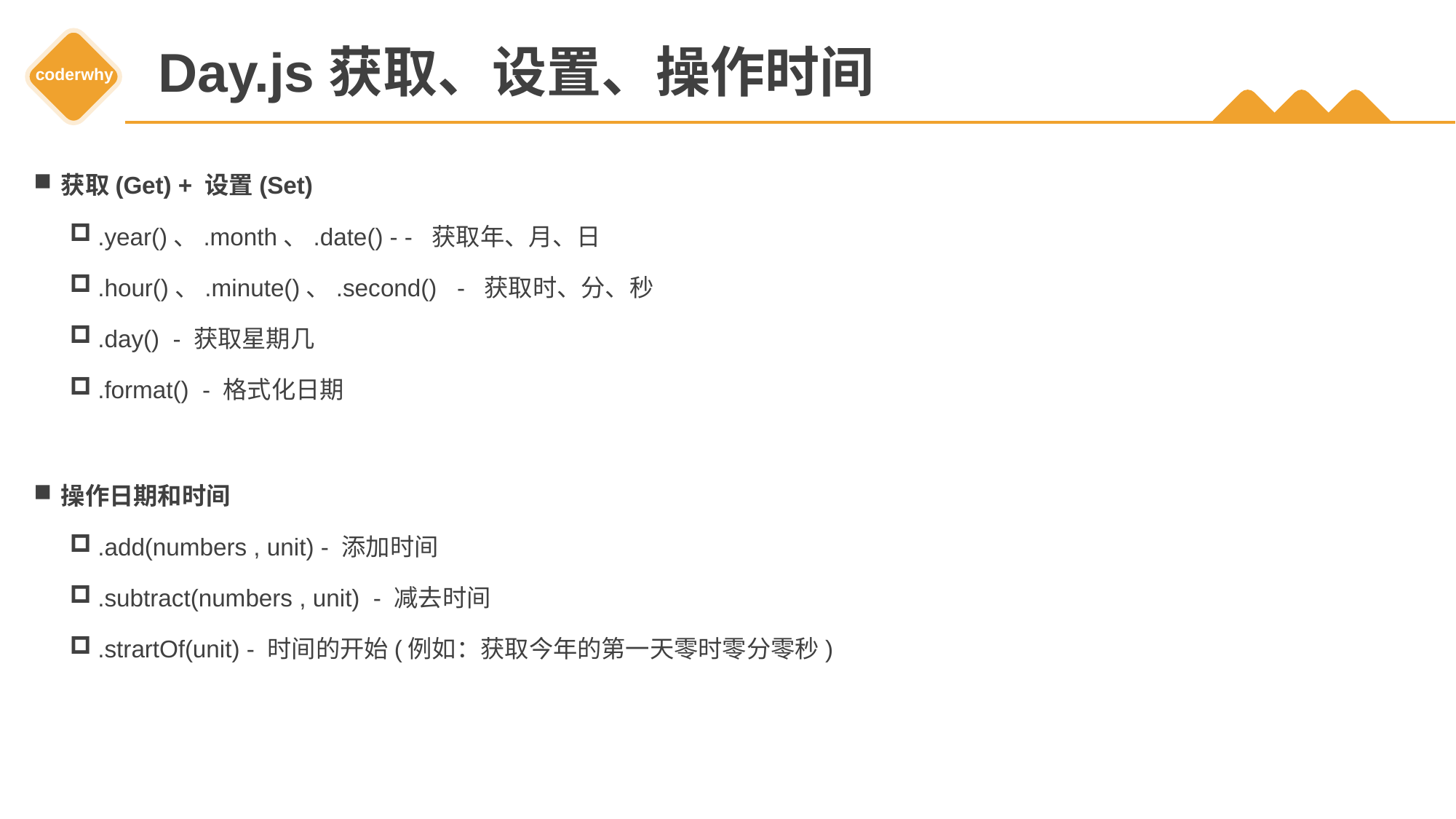

# Day.js获取、设置、操作时间
获取(Get) + 设置(Set)
.year()、.month、.date() - -  获取年、月、日
.hour()、.minute()、.second()   -  获取时、分、秒
.day()  - 获取星期几
.format()  - 格式化日期

操作日期和时间
.add(numbers , unit) - 添加时间
.subtract(numbers , unit)  - 减去时间
.strartOf(unit) - 时间的开始(例如：获取今年的第一天零时零分零秒)